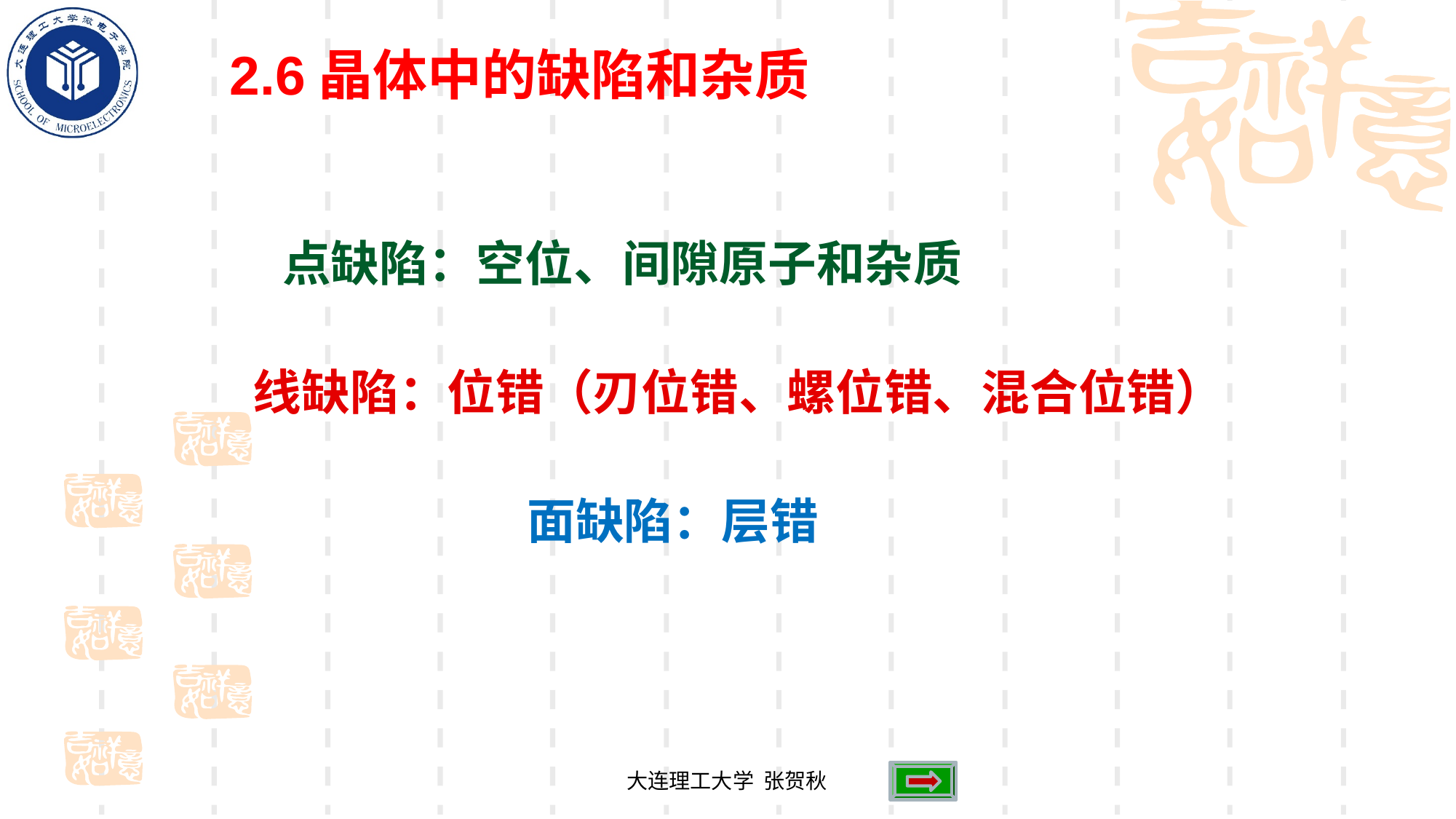

2.6晶体中的缺陷和杂质
点缺陷：空位、间隙原子和杂质
线缺陷：位错（刃位错、螺位错、混合位错）
面缺陷：层错

大连理工大学  张贺秋